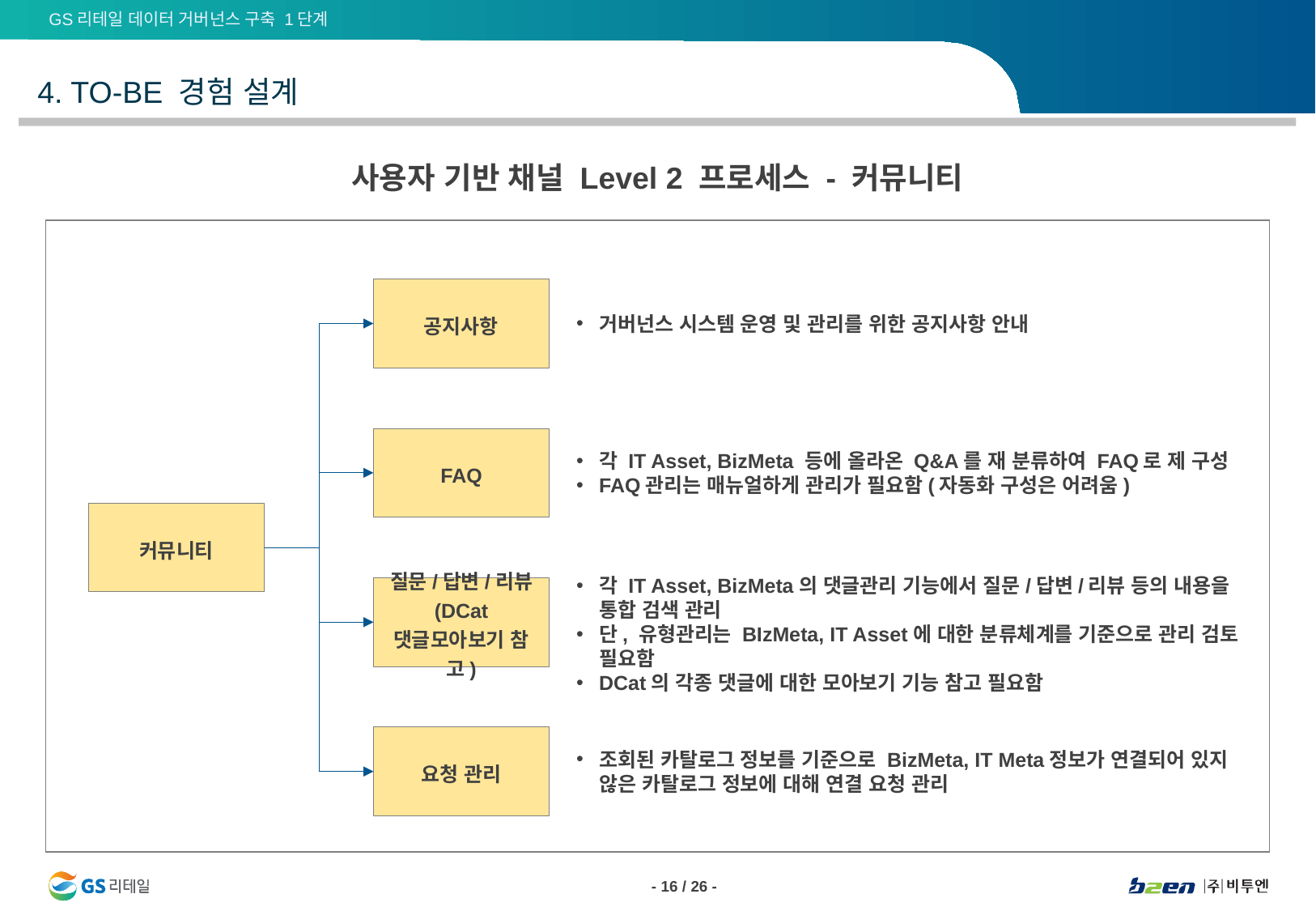

4. TO-BE 경험 설계
사용자 기반 채널 Level 2 프로세스 - 커뮤니티

공지사항
거버넌스 시스템 운영 및 관리를 위한 공지사항 안내
FAQ
각 IT Asset, BizMeta 등에 올라온 Q&A를 재 분류하여 FAQ로 제 구성
FAQ관리는 매뉴얼하게 관리가 필요함(자동화 구성은 어려움)
커뮤니티
각 IT Asset, BizMeta의 댓글관리 기능에서 질문/답변/리뷰 등의 내용을 통합 검색 관리
단, 유형관리는 BIzMeta, IT Asset에 대한 분류체계를 기준으로 관리 검토 필요함
DCat의 각종 댓글에 대한 모아보기 기능 참고 필요함
질문/답변/리뷰
(DCat 댓글모아보기 참고)
요청 관리
조회된 카탈로그 정보를 기준으로 BizMeta, IT Meta정보가 연결되어 있지 않은 카탈로그 정보에 대해 연결 요청 관리